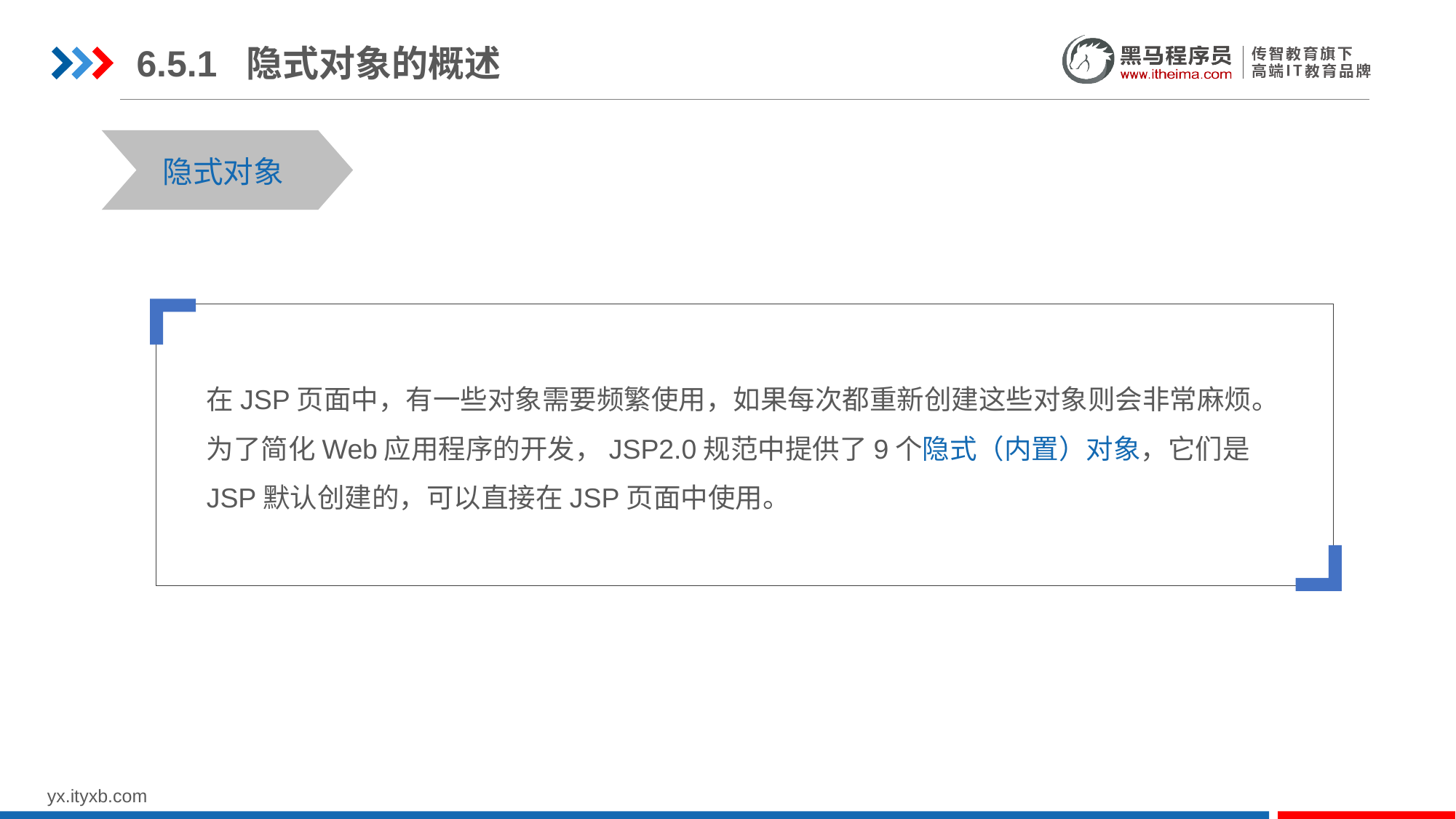

6.5.1  隐式对象的概述

隐式对象

在JSP页面中，有一些对象需要频繁使用，如果每次都重新创建这些对象则会非常麻烦。为了简化Web应用程序的开发，JSP2.0规范中提供了9个隐式（内置）对象，它们是JSP默认创建的，可以直接在JSP页面中使用。